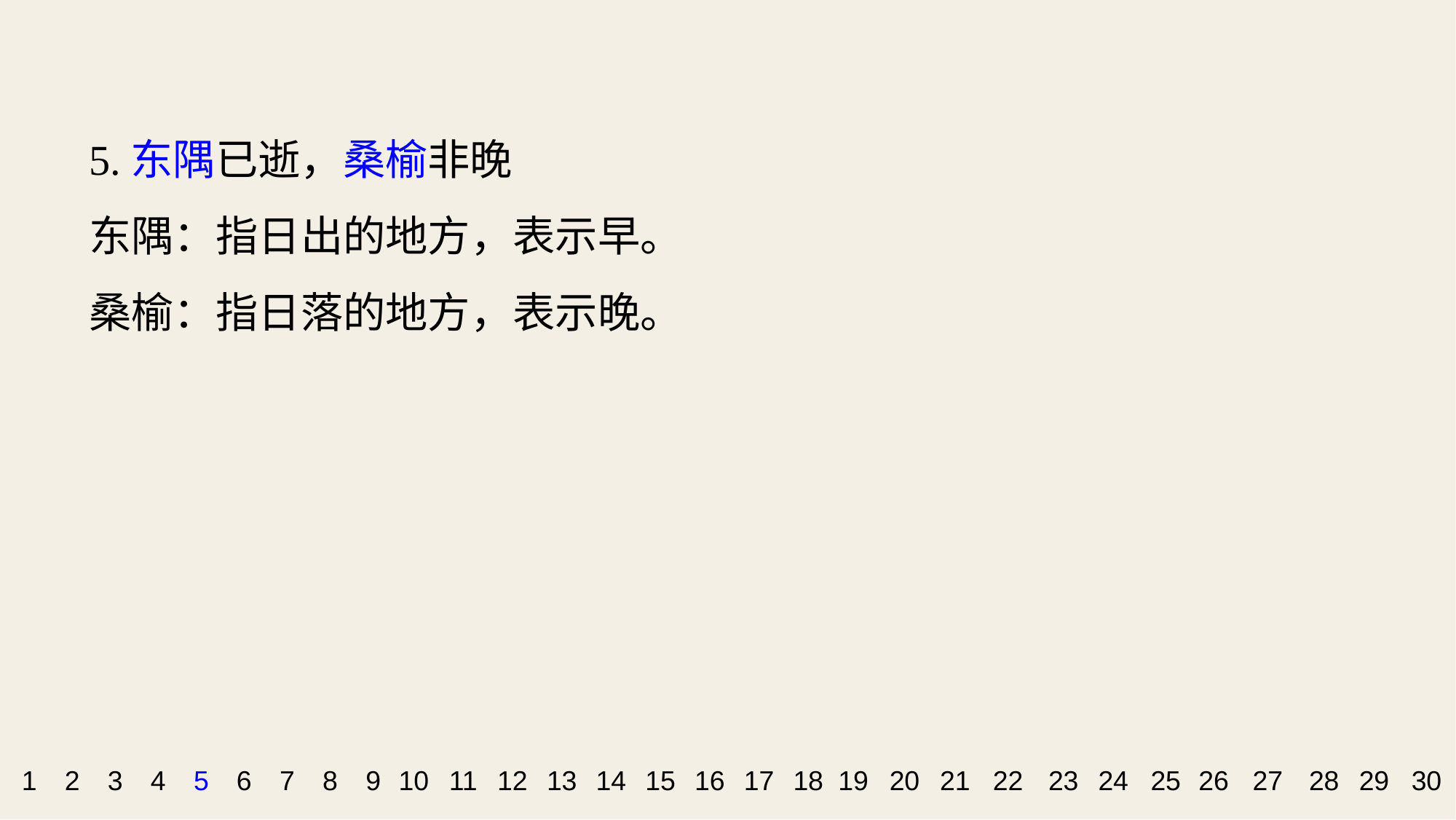

5.东隅已逝，桑榆非晚
东隅：指日出的地方，表示早。
桑榆：指日落的地方，表示晚。
1
2
3
4
5
6
7
8
9
10
11
12
13
14
15
16
17
18
19
20
21
22
23
24
25
26
27
28
29
30